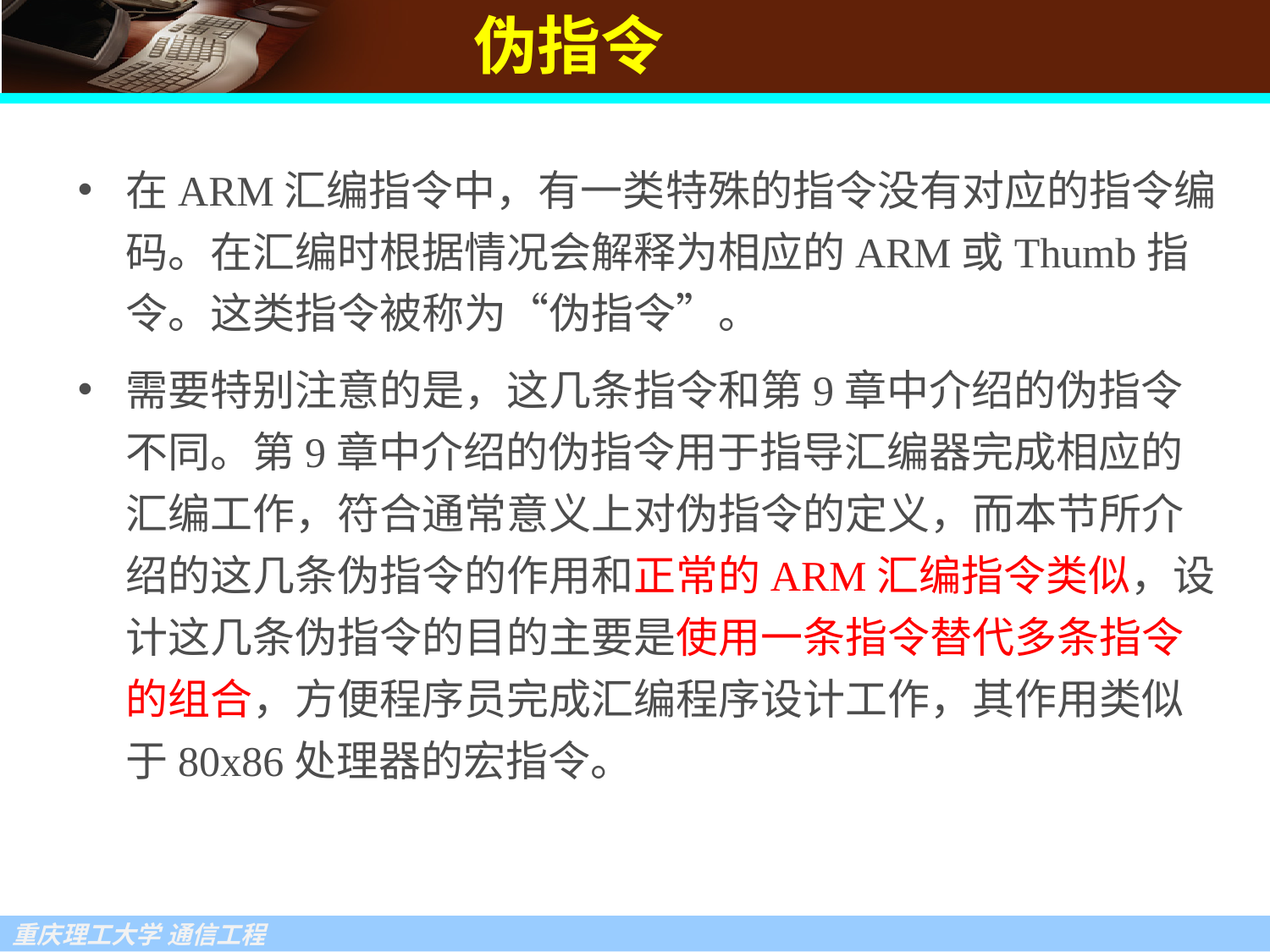

# 伪指令
在ARM汇编指令中，有一类特殊的指令没有对应的指令编码。在汇编时根据情况会解释为相应的ARM或Thumb指令。这类指令被称为“伪指令”。
需要特别注意的是，这几条指令和第9章中介绍的伪指令不同。第9章中介绍的伪指令用于指导汇编器完成相应的汇编工作，符合通常意义上对伪指令的定义，而本节所介绍的这几条伪指令的作用和正常的ARM汇编指令类似，设计这几条伪指令的目的主要是使用一条指令替代多条指令的组合，方便程序员完成汇编程序设计工作，其作用类似于80x86处理器的宏指令。